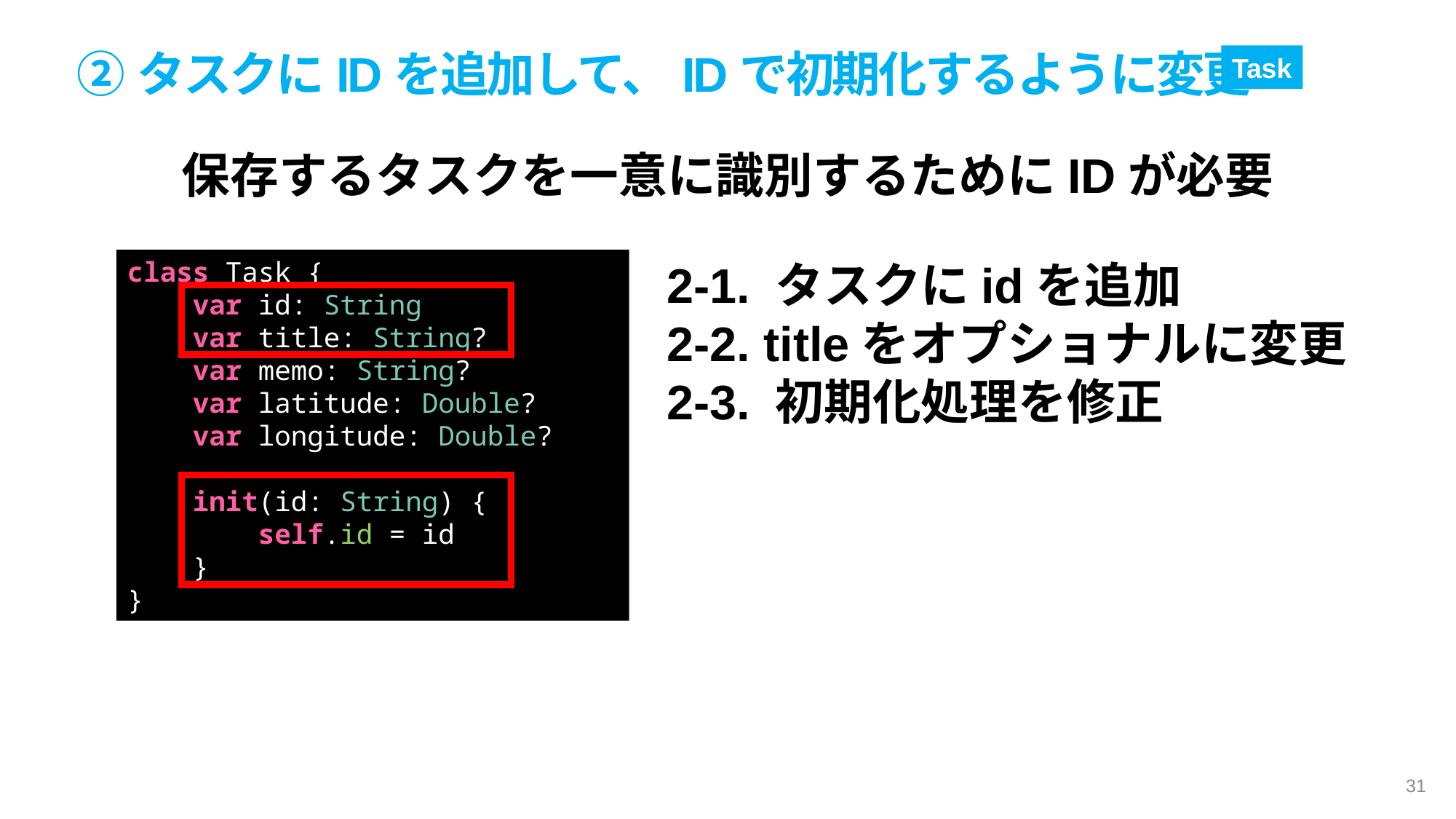

②タスクにIDを追加して、IDで初期化するように変更
Task
保存するタスクを一意に識別するためにIDが必要
class Task {
    var id: String
    var title: String?
    var memo: String?
    var latitude: Double?
    var longitude: Double?

    init(id: String) {
        self.id = id
    }
}
2-1. タスクにidを追加
2-2. titleをオプショナルに変更
2-3. 初期化処理を修正

31